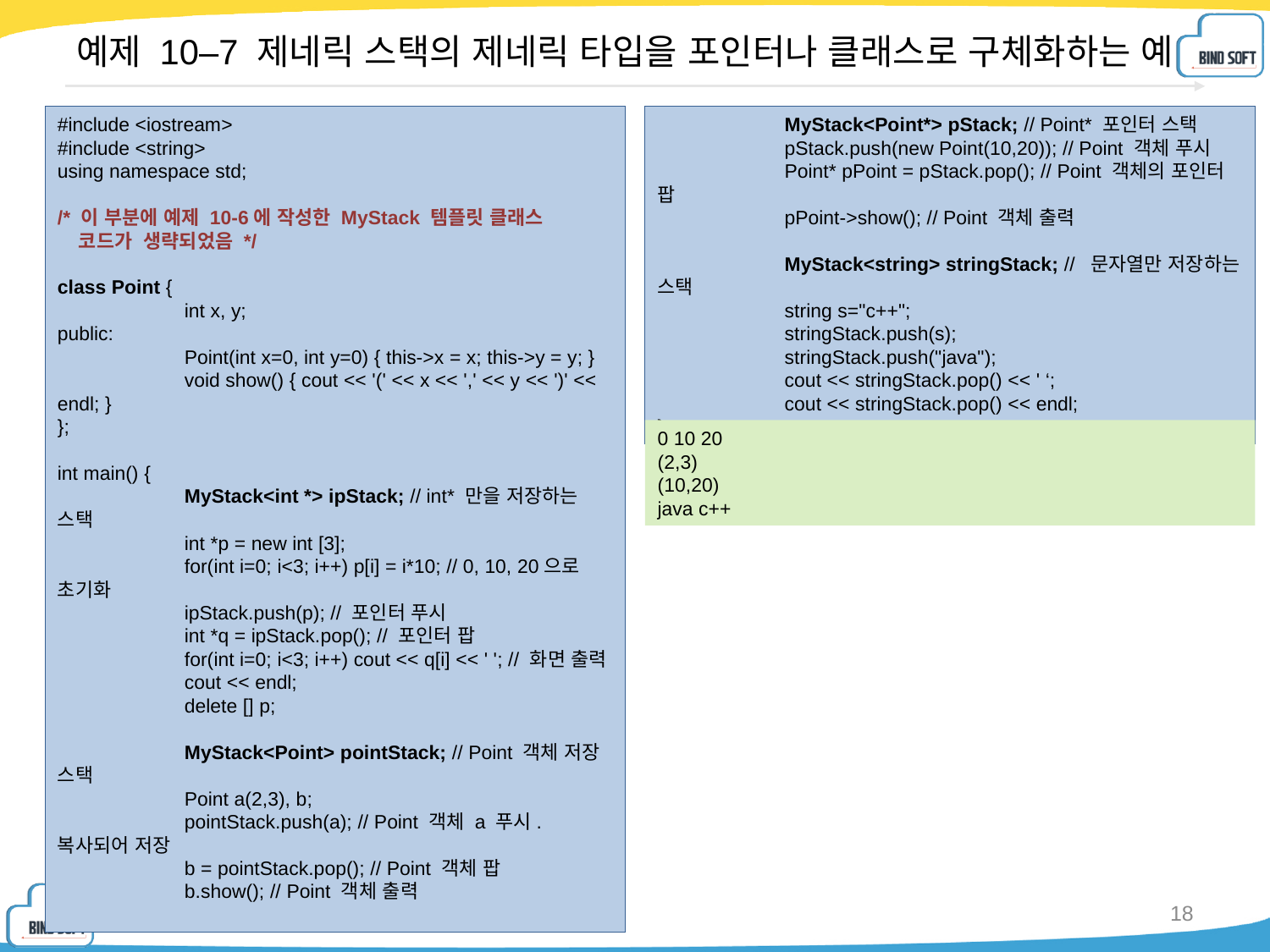

# 예제 10–7 제네릭 스택의 제네릭 타입을 포인터나 클래스로 구체화하는 예
#include <iostream>
#include <string>
using namespace std;

/* 이 부분에 예제 10-6에 작성한 MyStack 템플릿 클래스
   코드가  생략되었음 */

class Point {
	int x, y;
public:
	Point(int x=0, int y=0) { this->x = x; this->y = y; }
	void show() { cout << '(' << x << ',' << y << ')' << endl; }
};

int main() {
	MyStack<int *> ipStack; // int* 만을 저장하는 스택
	int *p = new int [3];
	for(int i=0; i<3; i++) p[i] = i*10; // 0, 10, 20으로 초기화
	ipStack.push(p); // 포인터 푸시
	int *q = ipStack.pop(); // 포인터 팝
	for(int i=0; i<3; i++) cout << q[i] << ' '; // 화면 출력
	cout << endl;
	delete [] p;

	MyStack<Point> pointStack; // Point 객체 저장 스택
	Point a(2,3), b;
	pointStack.push(a); // Point 객체 a 푸시. 복사되어 저장
	b = pointStack.pop(); // Point 객체 팝
	b.show(); // Point 객체 출력

	MyStack<Point*> pStack; // Point* 포인터 스택
	pStack.push(new Point(10,20)); // Point 객체 푸시
	Point* pPoint = pStack.pop(); // Point 객체의 포인터 팝
	pPoint->show(); // Point 객체 출력

	MyStack<string> stringStack; //  문자열만 저장하는 스택
	string s="c++";
	stringStack.push(s);
	stringStack.push("java");
	cout << stringStack.pop() << ' ‘;
	cout << stringStack.pop() << endl;
}
0 10 20
(2,3)
(10,20)
java c++
18